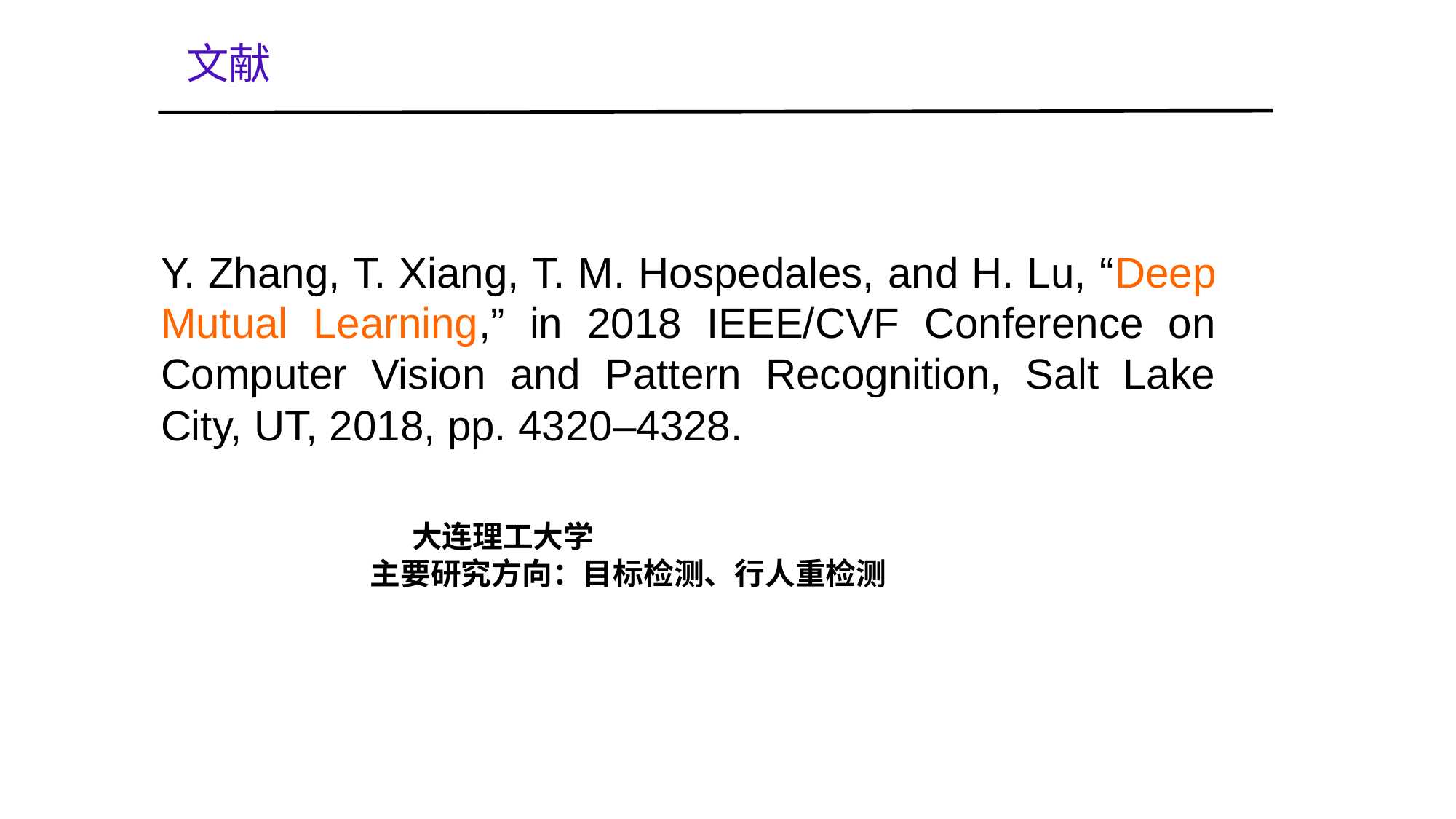

文献
Y. Zhang, T. Xiang, T. M. Hospedales, and H. Lu, “Deep Mutual Learning,” in 2018 IEEE/CVF Conference on Computer Vision and Pattern Recognition, Salt Lake City, UT, 2018, pp. 4320–4328.

     大连理工大学
主要研究方向：目标检测、行人重检测